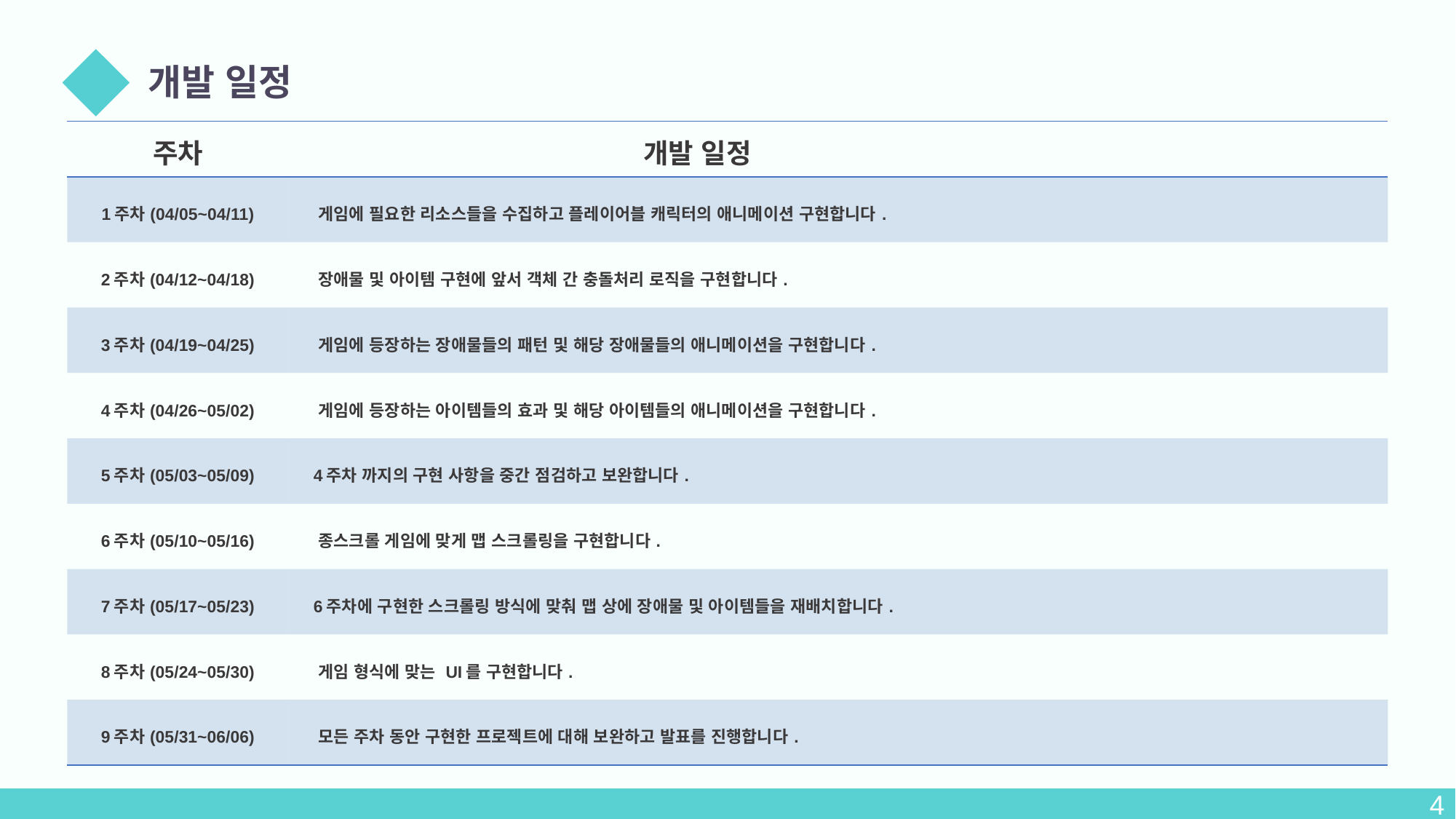

03
개발 일정
| 주차 | 개발 일정 |
| --- | --- |
| 1주차(04/05~04/11) | 게임에 필요한 리소스들을 수집하고 플레이어블 캐릭터의 애니메이션 구현합니다. |
| 2주차(04/12~04/18) | 장애물 및 아이템 구현에 앞서 객체 간 충돌처리 로직을 구현합니다. |
| 3주차(04/19~04/25) | 게임에 등장하는 장애물들의 패턴 및 해당 장애물들의 애니메이션을 구현합니다. |
| 4주차(04/26~05/02) | 게임에 등장하는 아이템들의 효과 및 해당 아이템들의 애니메이션을 구현합니다. |
| 5주차(05/03~05/09) | 4주차 까지의 구현 사항을 중간 점검하고 보완합니다. |
| 6주차(05/10~05/16) | 종스크롤 게임에 맞게 맵 스크롤링을 구현합니다. |
| 7주차(05/17~05/23) | 6주차에 구현한 스크롤링 방식에 맞춰 맵 상에 장애물 및 아이템들을 재배치합니다. |
| 8주차(05/24~05/30) | 게임 형식에 맞는 UI를 구현합니다. |
| 9주차(05/31~06/06) | 모든 주차 동안 구현한 프로젝트에 대해 보완하고 발표를 진행합니다. |
4